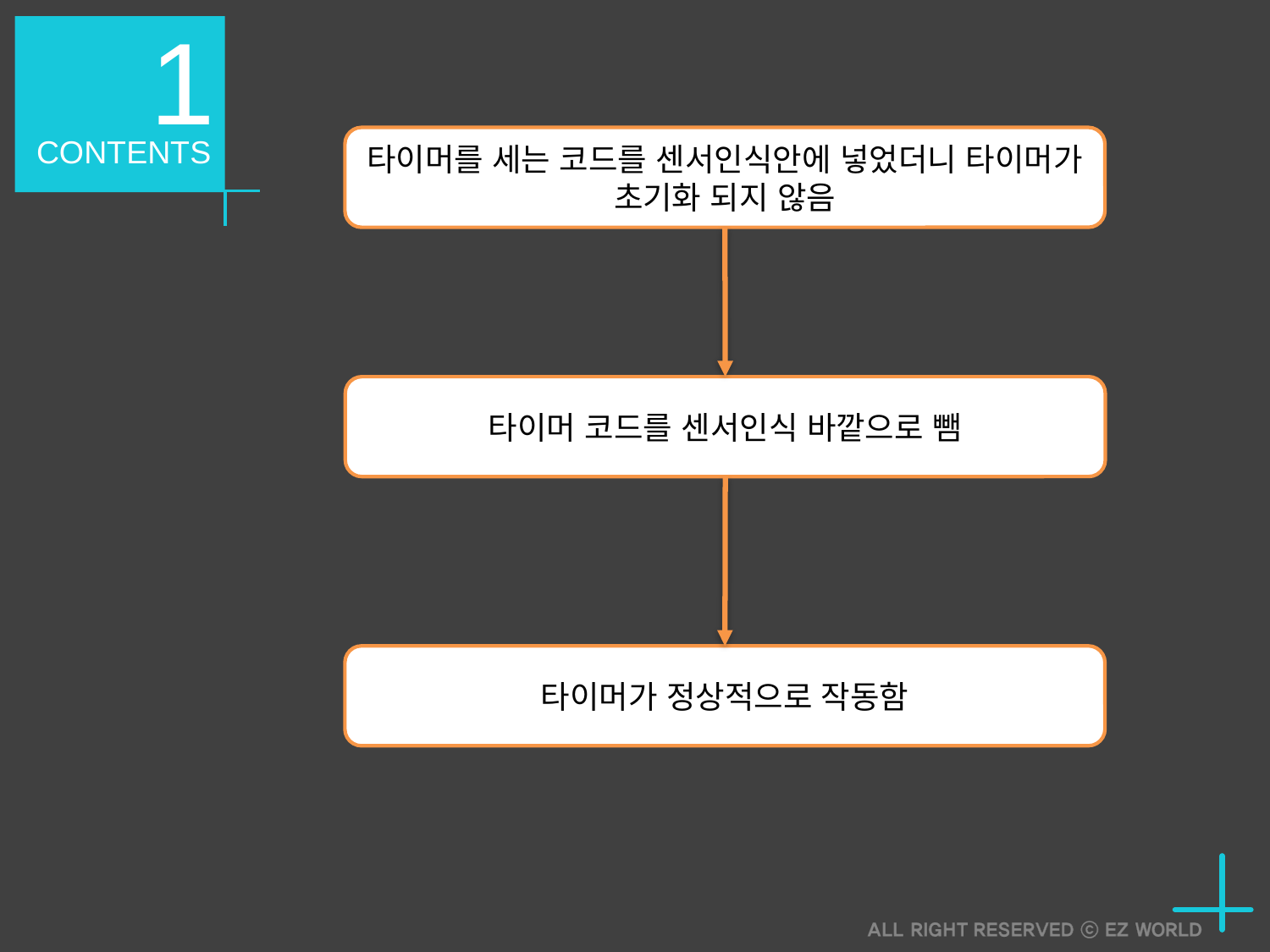

1

CONTENTS
타이머를 세는 코드를 센서인식안에 넣었더니 타이머가 초기화 되지 않음
타이머 코드를 센서인식 바깥으로 뺌
타이머가 정상적으로 작동함